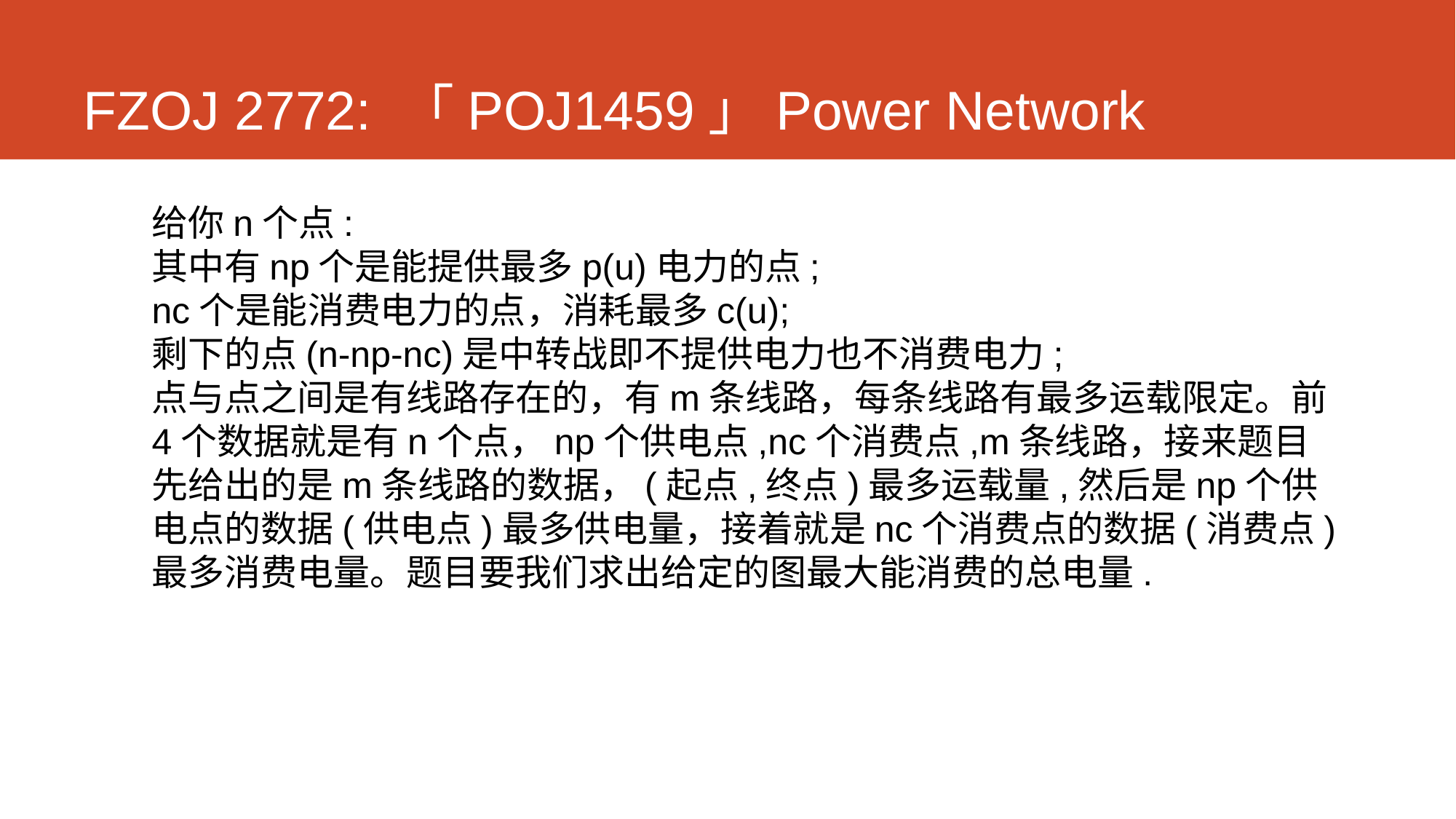

# FZOJ 2772: 「POJ1459」Power Network
给你n个点:
其中有np个是能提供最多p(u)电力的点;
nc个是能消费电力的点，消耗最多c(u);
剩下的点(n-np-nc)是中转战即不提供电力也不消费电力;
点与点之间是有线路存在的，有m条线路，每条线路有最多运载限定。前4个数据就是有n个点，np个供电点,nc个消费点,m条线路，接来题目先给出的是m条线路的数据，(起点,终点)最多运载量,然后是np个供电点的数据(供电点)最多供电量，接着就是nc个消费点的数据(消费点)最多消费电量。题目要我们求出给定的图最大能消费的总电量.